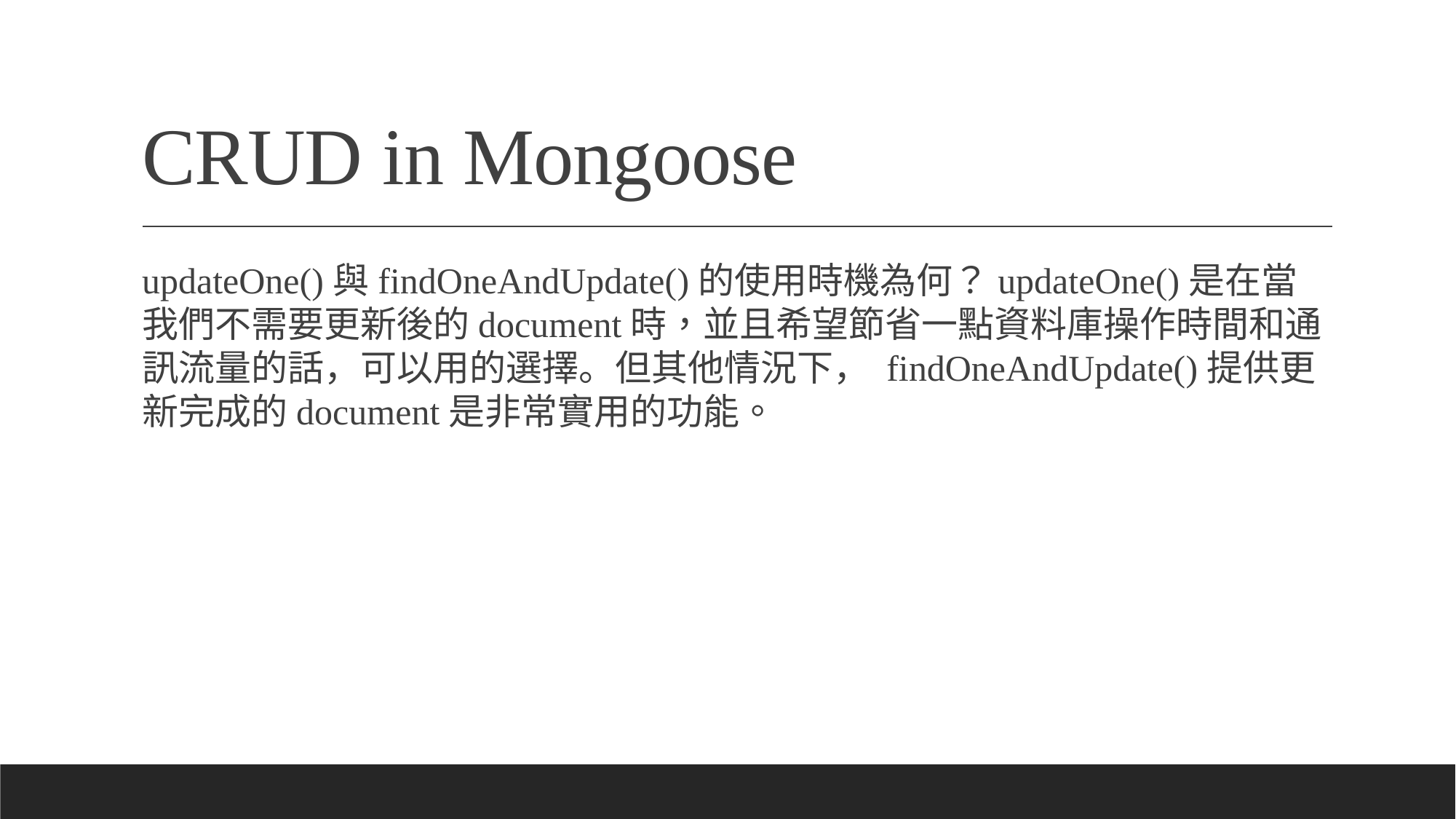

# CRUD in Mongoose
updateOne()與findOneAndUpdate()的使用時機為何？updateOne()是在當我們不需要更新後的document時，並且希望節省一點資料庫操作時間和通訊流量的話，可以用的選擇。但其他情況下， findOneAndUpdate()提供更新完成的document是非常實用的功能。